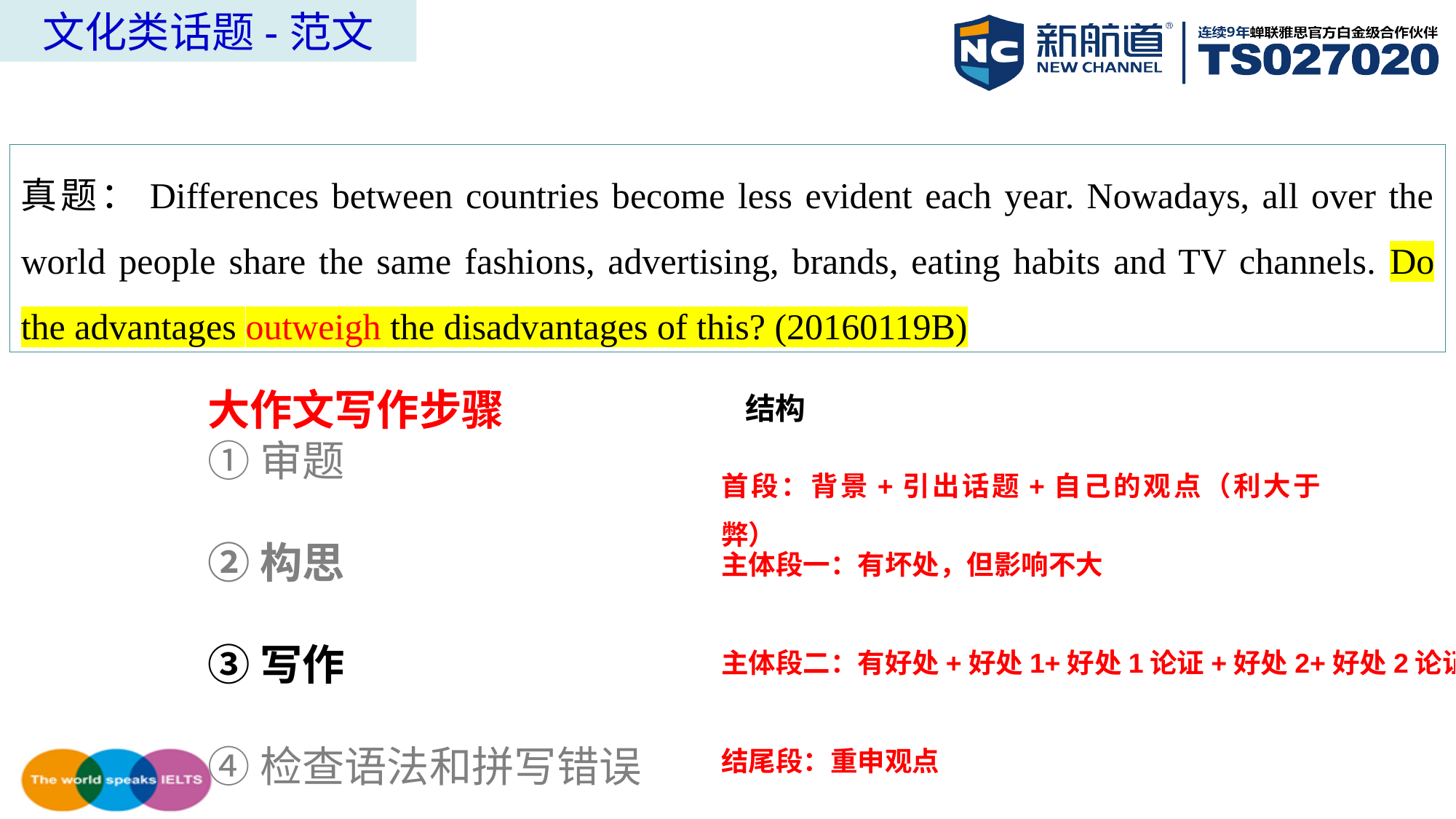

文化类话题-范文
真题：Differences between countries become less evident each year. Nowadays, all over the world people share the same fashions, advertising, brands, eating habits and TV channels. Do the advantages outweigh the disadvantages of this? (20160119B)
大作文写作步骤
①审题

②构思

③写作

④检查语法和拼写错误
结构
首段：背景+引出话题+自己的观点（利大于弊）
主体段一：有坏处，但影响不大

主体段二：有好处+好处1+好处1论证+好处2+好处2论证

结尾段：重申观点